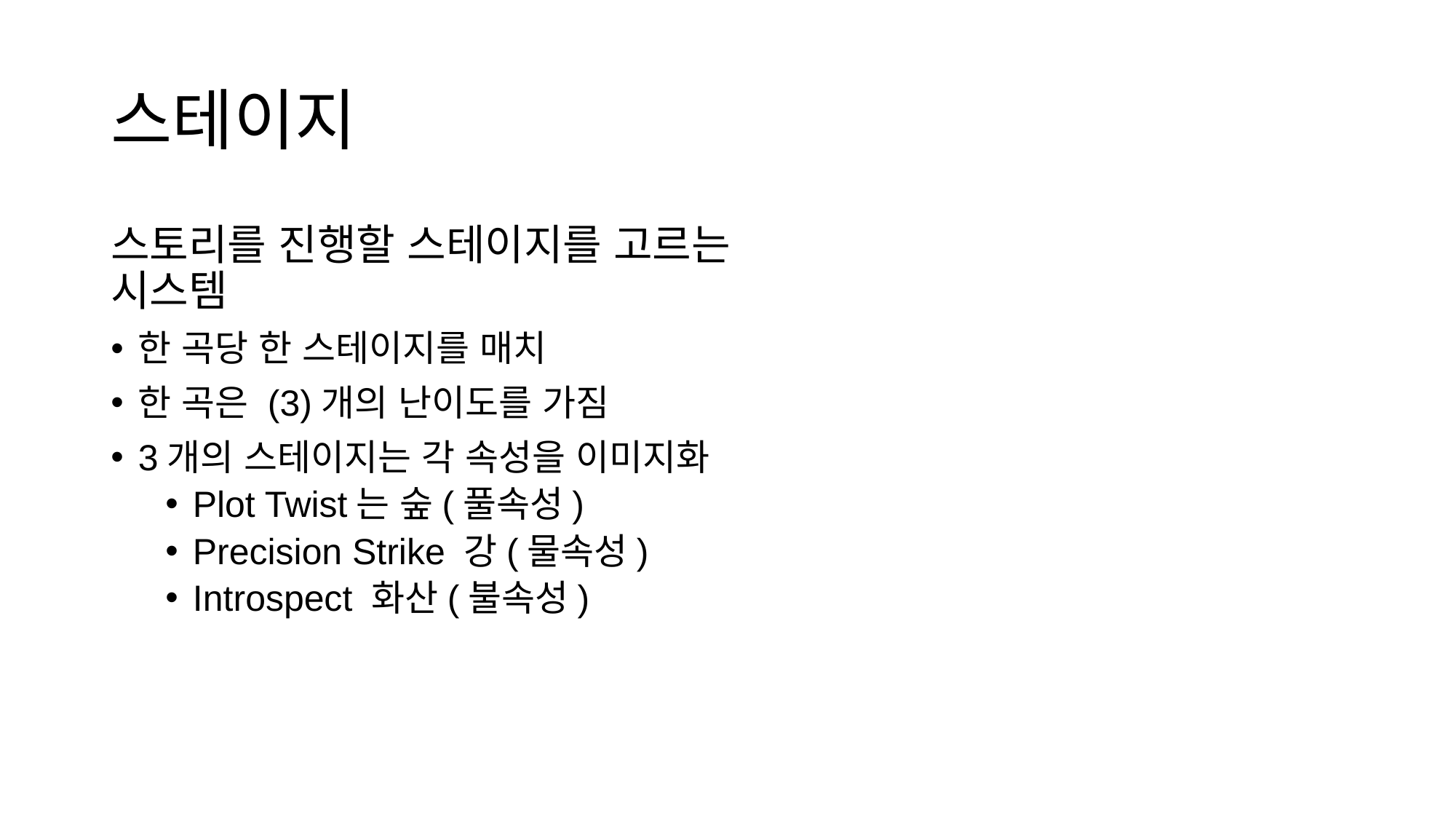

# 스테이지
스토리를 진행할 스테이지를 고르는 시스템
한 곡당 한 스테이지를 매치
한 곡은 (3)개의 난이도를 가짐
3개의 스테이지는 각 속성을 이미지화
Plot Twist는 숲(풀속성)
Precision Strike 강(물속성)
Introspect 화산(불속성)